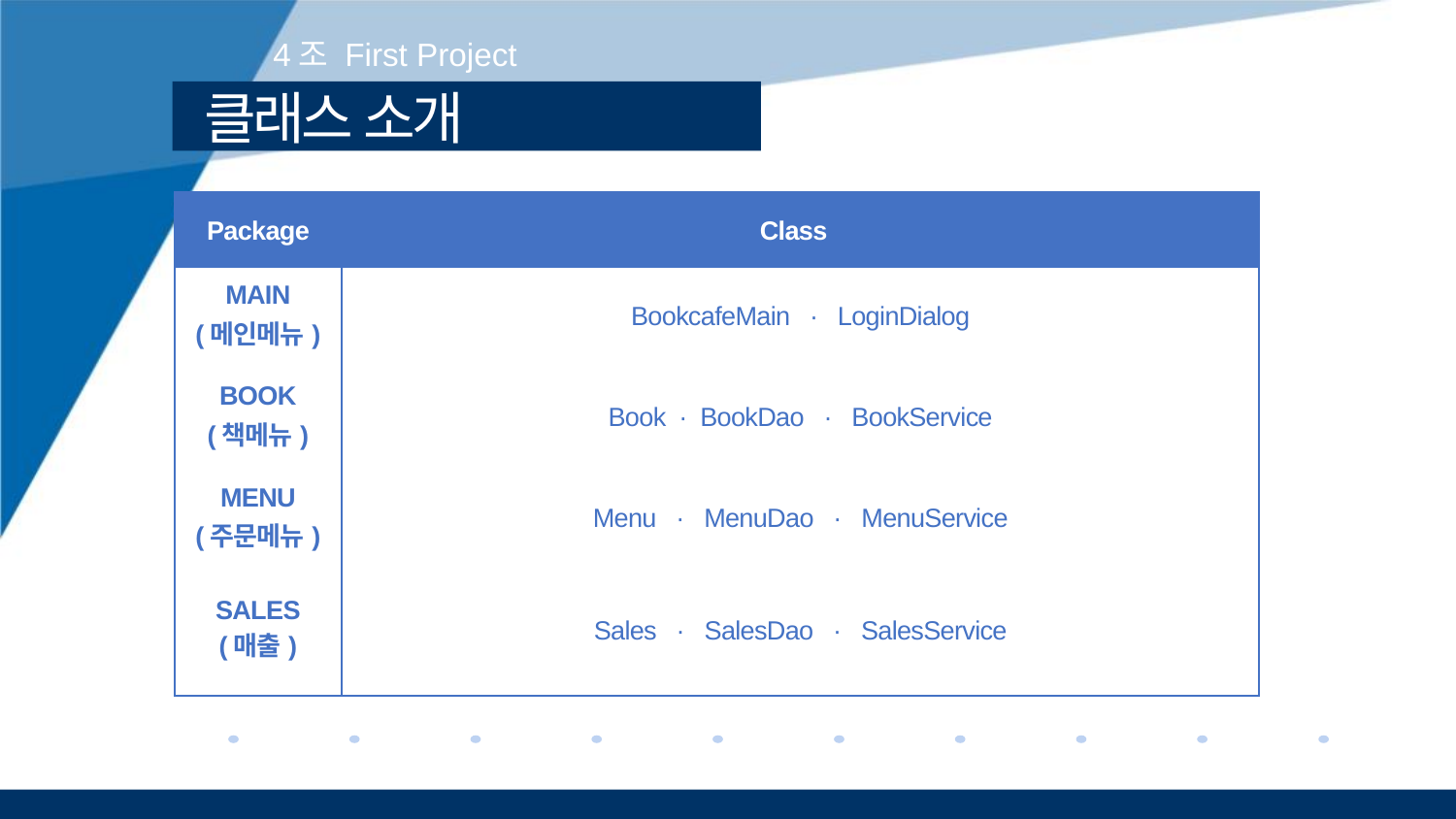

4조 First Project
# 클래스 소개
| Package | Class |
| --- | --- |
| MAIN (메인메뉴) | BookcafeMain · LoginDialog |
| BOOK (책메뉴) | Book · BookDao · BookService |
| MENU (주문메뉴) | Menu · MenuDao · MenuService |
| SALES (매출) | Sales · SalesDao · SalesService |